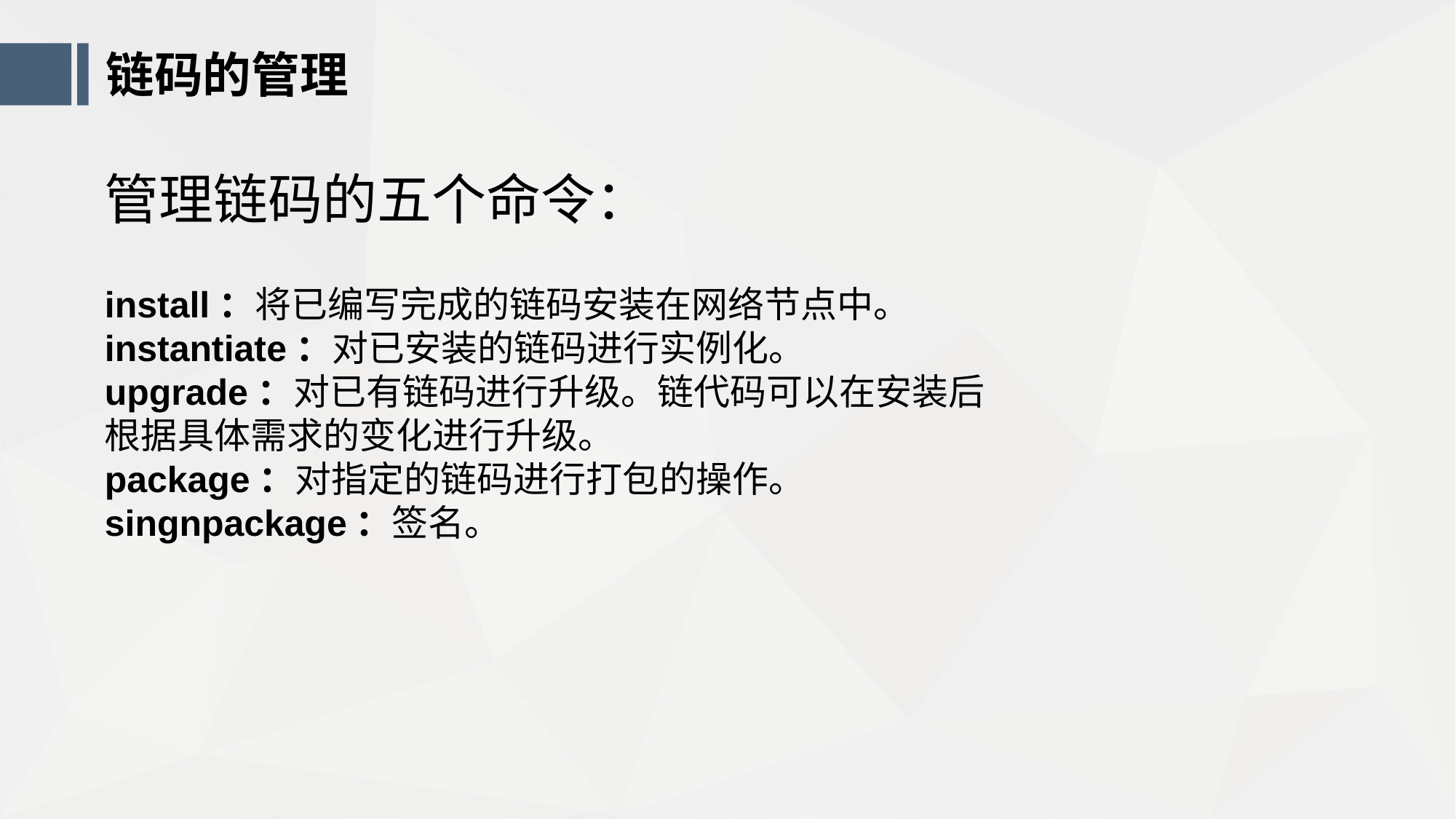

链码的管理

管理链码的五个命令：

install：将已编写完成的链码安装在网络节点中。
instantiate：对已安装的链码进行实例化。
upgrade：对已有链码进行升级。链代码可以在安装后根据具体需求的变化进行升级。
package：对指定的链码进行打包的操作。
singnpackage：签名。